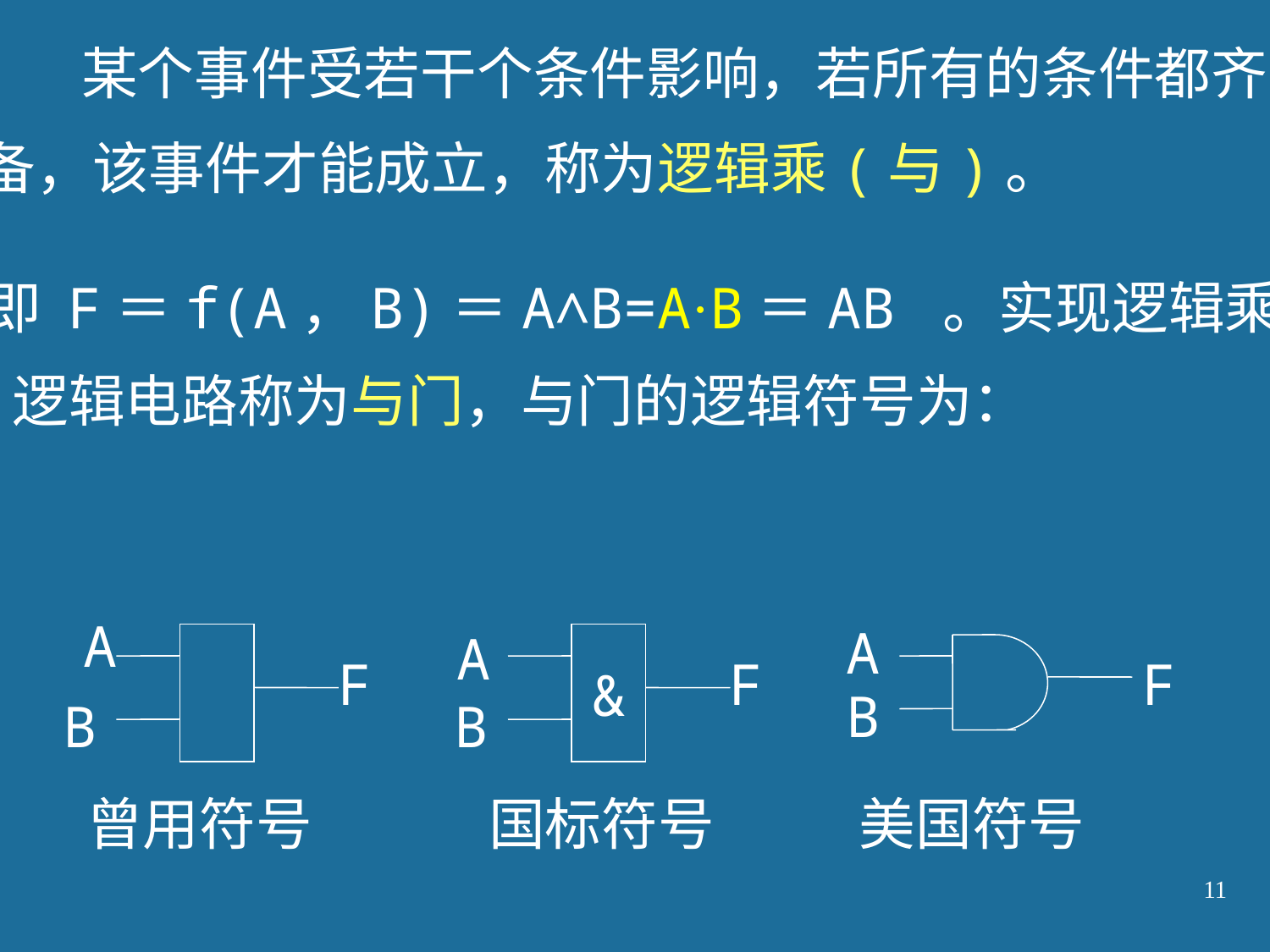

某个事件受若干个条件影响，若所有的条件都齐
备，该事件才能成立，称为逻辑乘(与)。
即 F＝f(A，B)＝A∧B=A·B＝AB 。实现逻辑乘的
逻辑电路称为与门，与门的逻辑符号为：
 A

F

&

B

国标符号
 A

F

B

曾用符号
A

F

B

美国符号
11